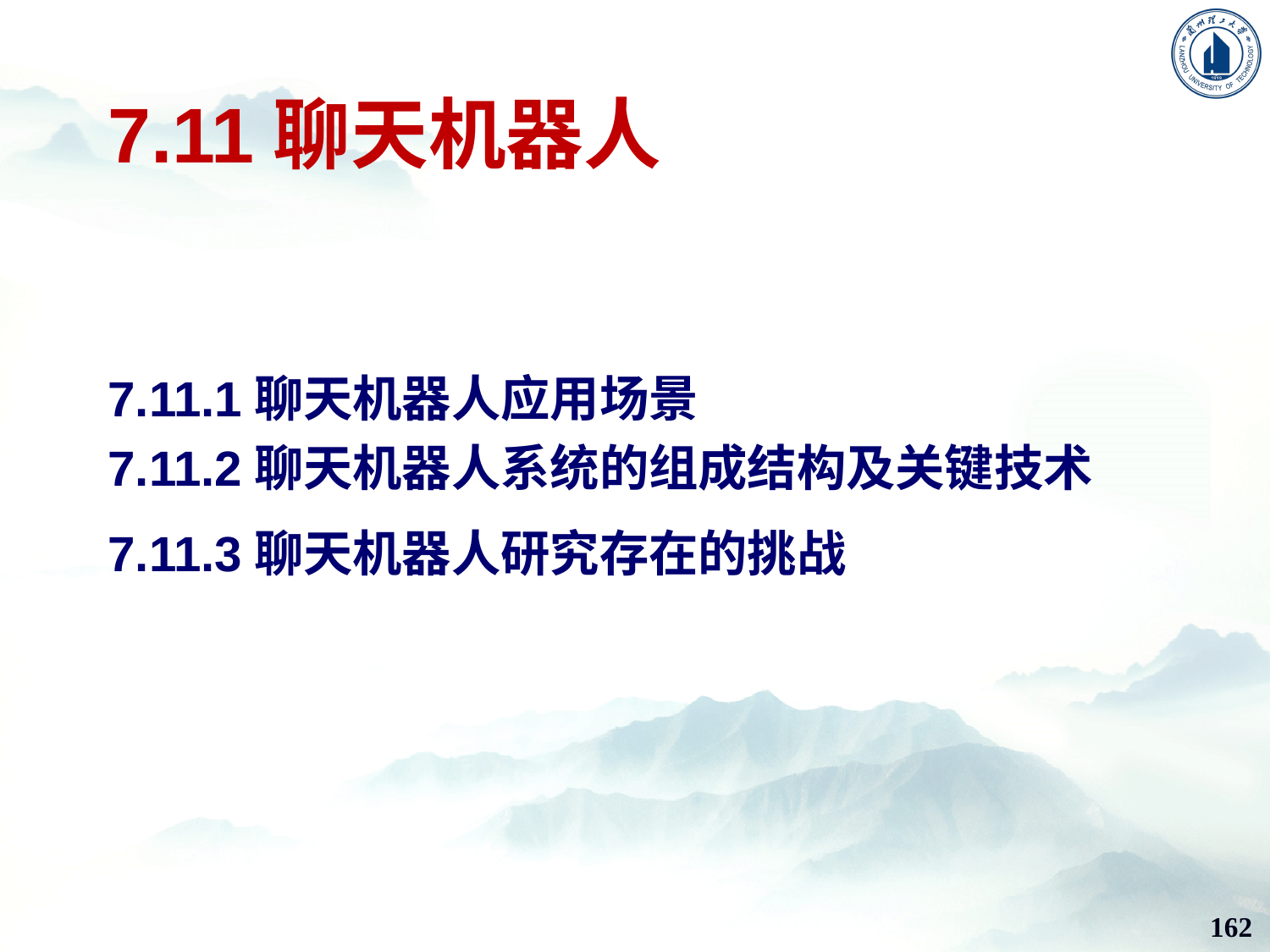

# 7.11聊天机器人

7.11.1聊天机器人应用场景
7.11.2聊天机器人系统的组成结构及关键技术
7.11.3聊天机器人研究存在的挑战
162